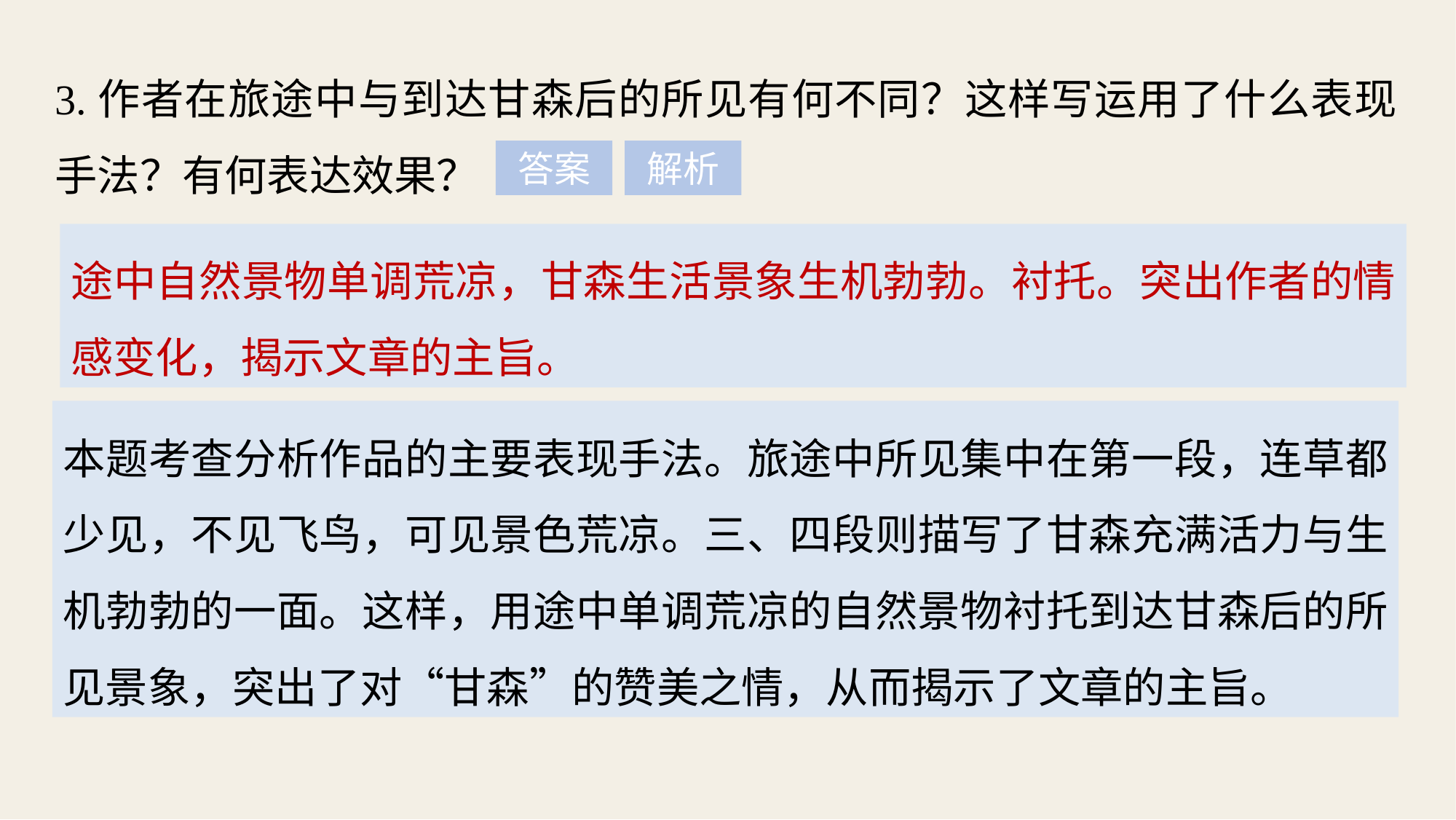

3.作者在旅途中与到达甘森后的所见有何不同？这样写运用了什么表现手法？有何表达效果？
答案
解析
途中自然景物单调荒凉，甘森生活景象生机勃勃。衬托。突出作者的情感变化，揭示文章的主旨。
本题考查分析作品的主要表现手法。旅途中所见集中在第一段，连草都少见，不见飞鸟，可见景色荒凉。三、四段则描写了甘森充满活力与生机勃勃的一面。这样，用途中单调荒凉的自然景物衬托到达甘森后的所见景象，突出了对“甘森”的赞美之情，从而揭示了文章的主旨。